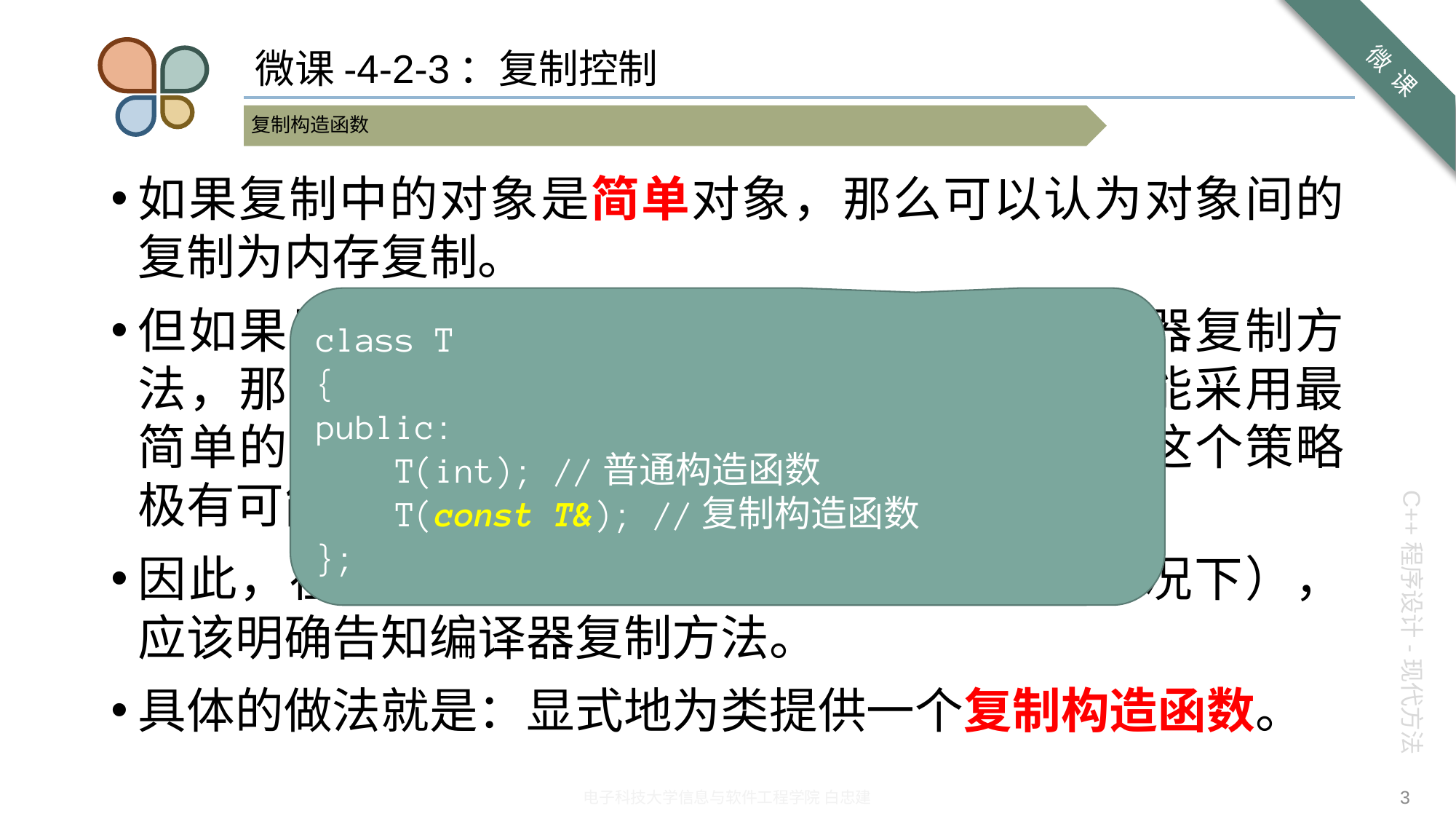

# 微课-4-2-3：复制控制
复制构造函数
如果复制中的对象是简单对象，那么可以认为对象间的复制为内存复制。
但如果是复杂对象，而程序员也没有告知编译器复制方法，那么编译器将很难把握复制意图，从而只能采用最简单的复制策略—内存复制—来响应请求。但这个策略极有可能导致错误的发生。
因此，在此情况下（特别是对象带有资源的情况下），应该明确告知编译器复制方法。
具体的做法就是：显式地为类提供一个复制构造函数。
class T
{
public:
    T(int); //普通构造函数
    T(const T&); //复制构造函数
};
3